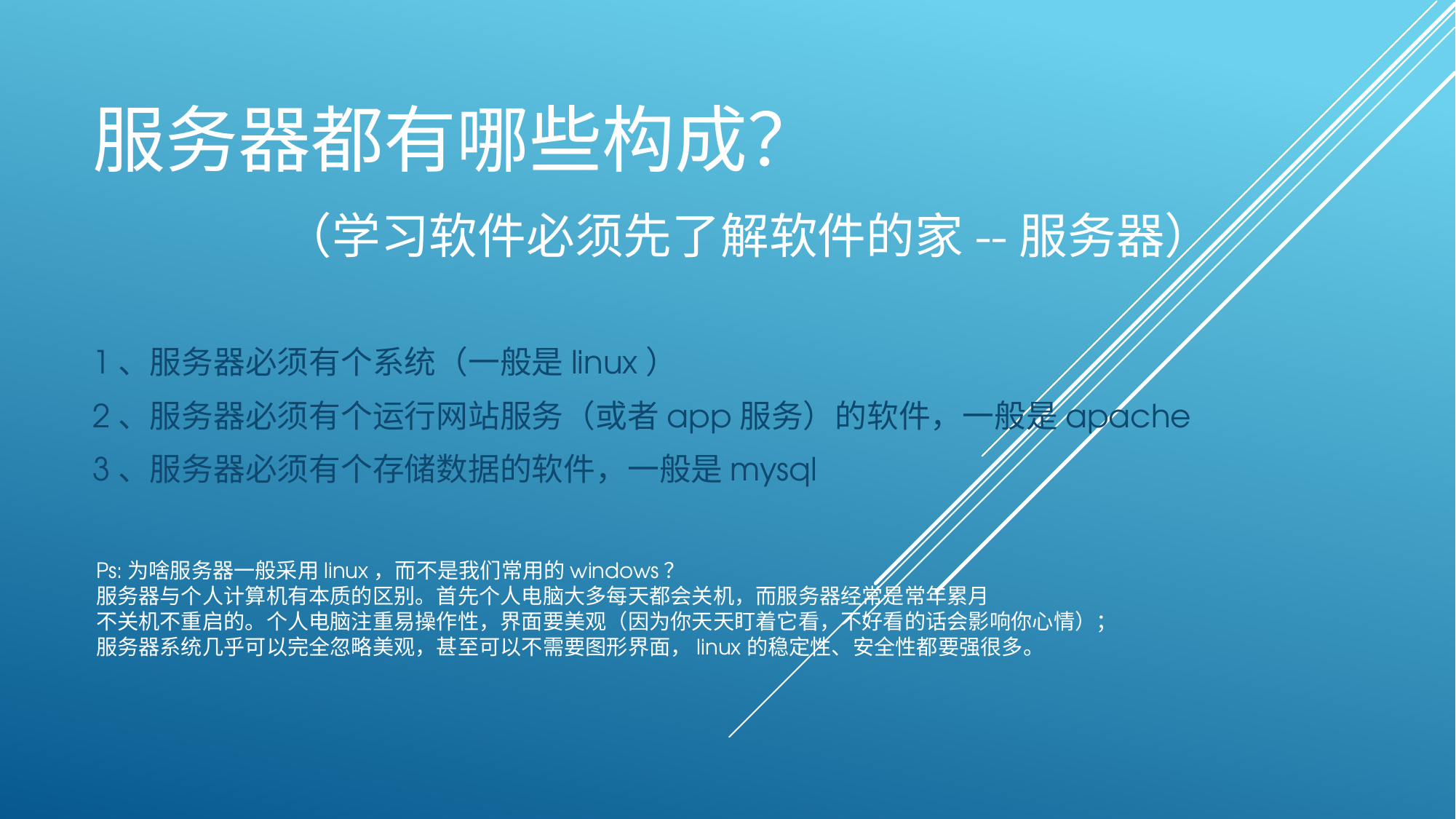

# 服务器都有哪些构成？ （学习软件必须先了解软件的家--服务器）
1、服务器必须有个系统（一般是linux）
2、服务器必须有个运行网站服务（或者app服务）的软件，一般是apache
3、服务器必须有个存储数据的软件，一般是mysql

Ps:为啥服务器一般采用linux，而不是我们常用的windows？
服务器与个人计算机有本质的区别。首先个人电脑大多每天都会关机，而服务器经常是常年累月
不关机不重启的。个人电脑注重易操作性，界面要美观（因为你天天盯着它看，不好看的话会影响你心情）；
服务器系统几乎可以完全忽略美观，甚至可以不需要图形界面，linux的稳定性、安全性都要强很多。